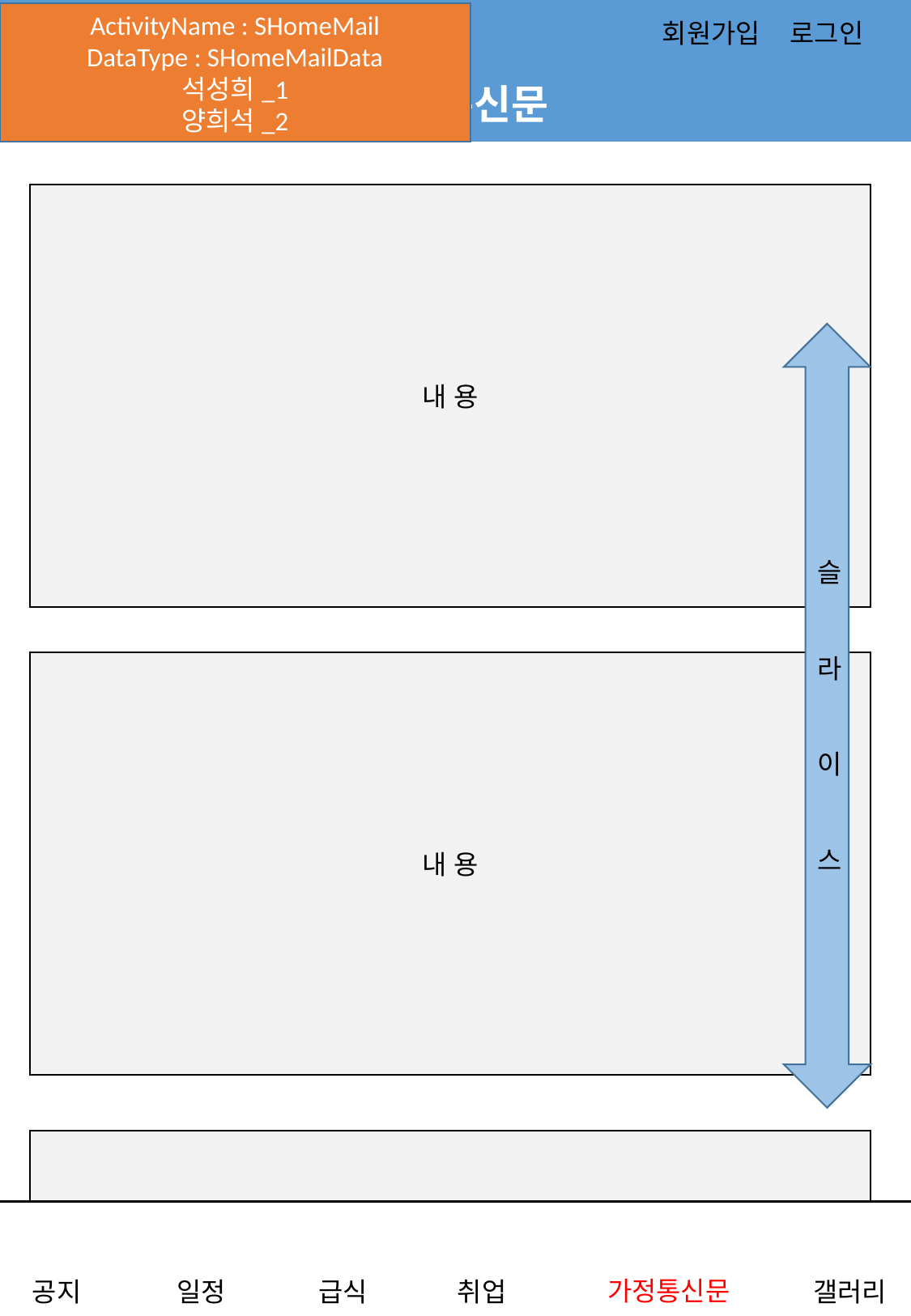

가정통신문
ActivityName : SHomeMail
DataType : SHomeMailData
석성희_1
양희석_2
회원가입    로그인
내 용
슬

라

이

스
내 용

공지
일정
급식
취업
갤러리
가정통신문